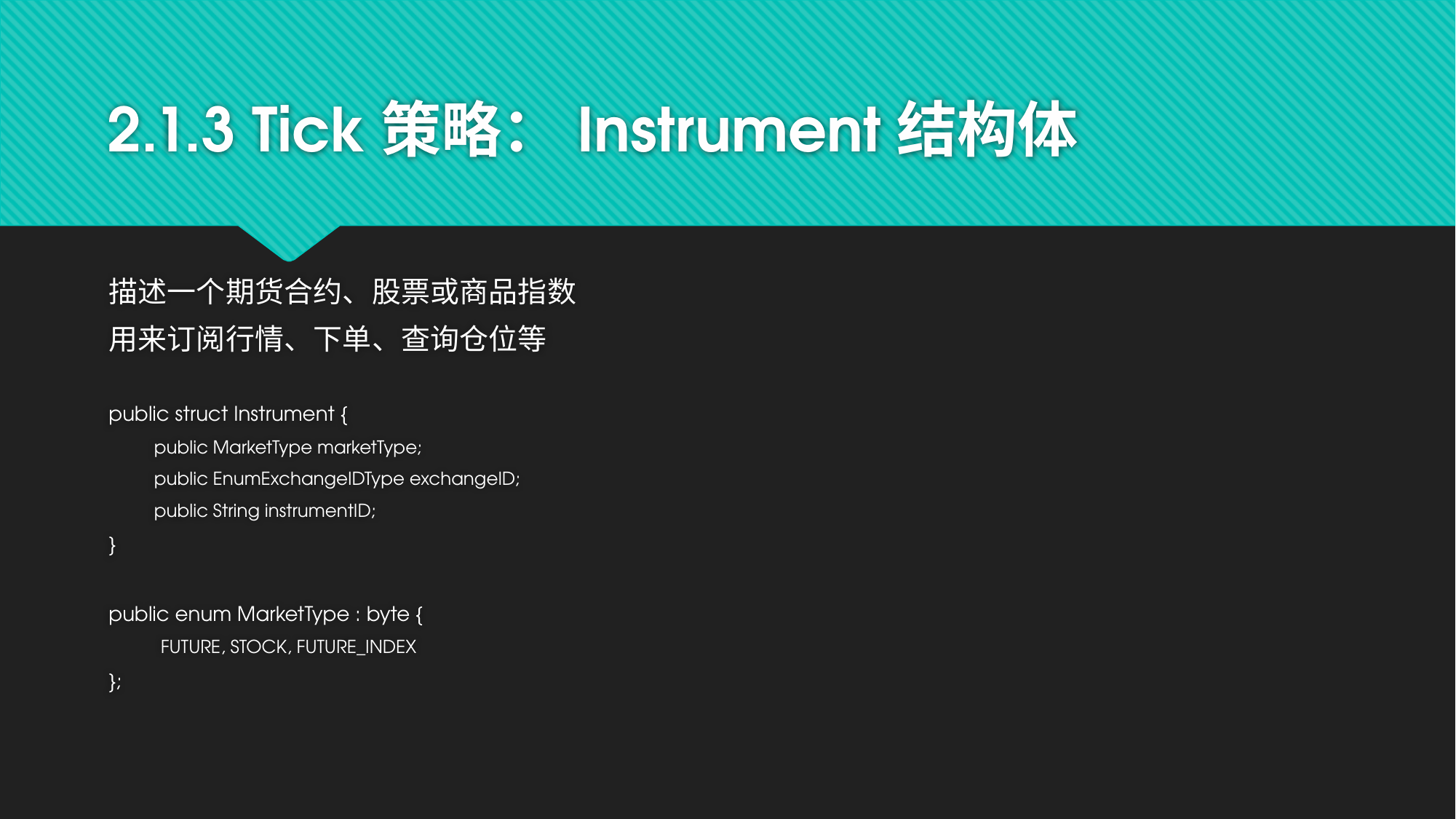

# 2.1.3 Tick策略：Instrument结构体
描述一个期货合约、股票或商品指数
用来订阅行情、下单、查询仓位等

public struct Instrument {
public MarketType marketType;
public EnumExchangeIDType exchangeID;
public String instrumentID;
}

public enum MarketType : byte {
FUTURE, STOCK, FUTURE_INDEX
};